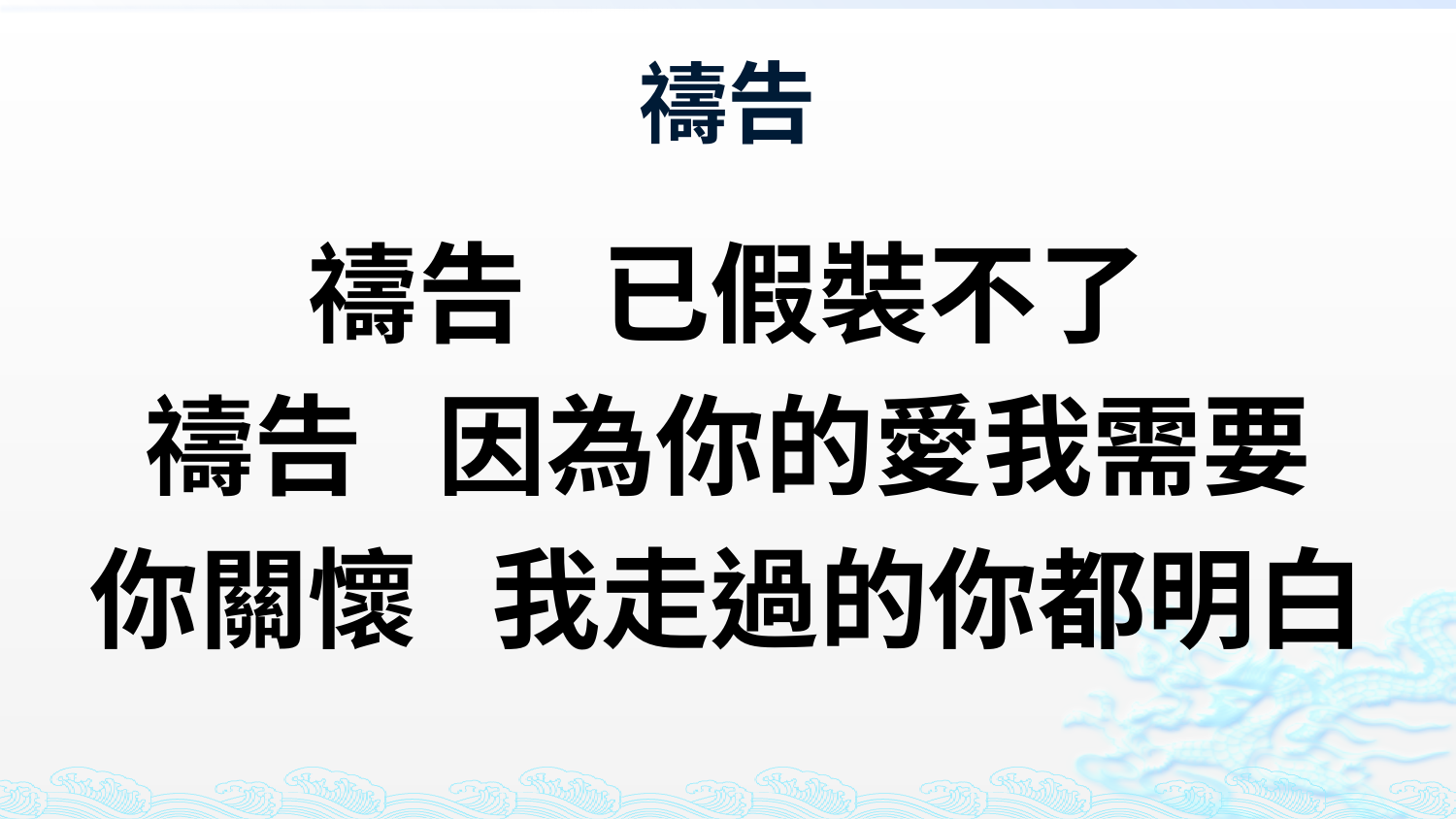

# 禱告
禱告   已假裝不了
禱告   因為你的愛我需要
你關懷   我走過的你都明白